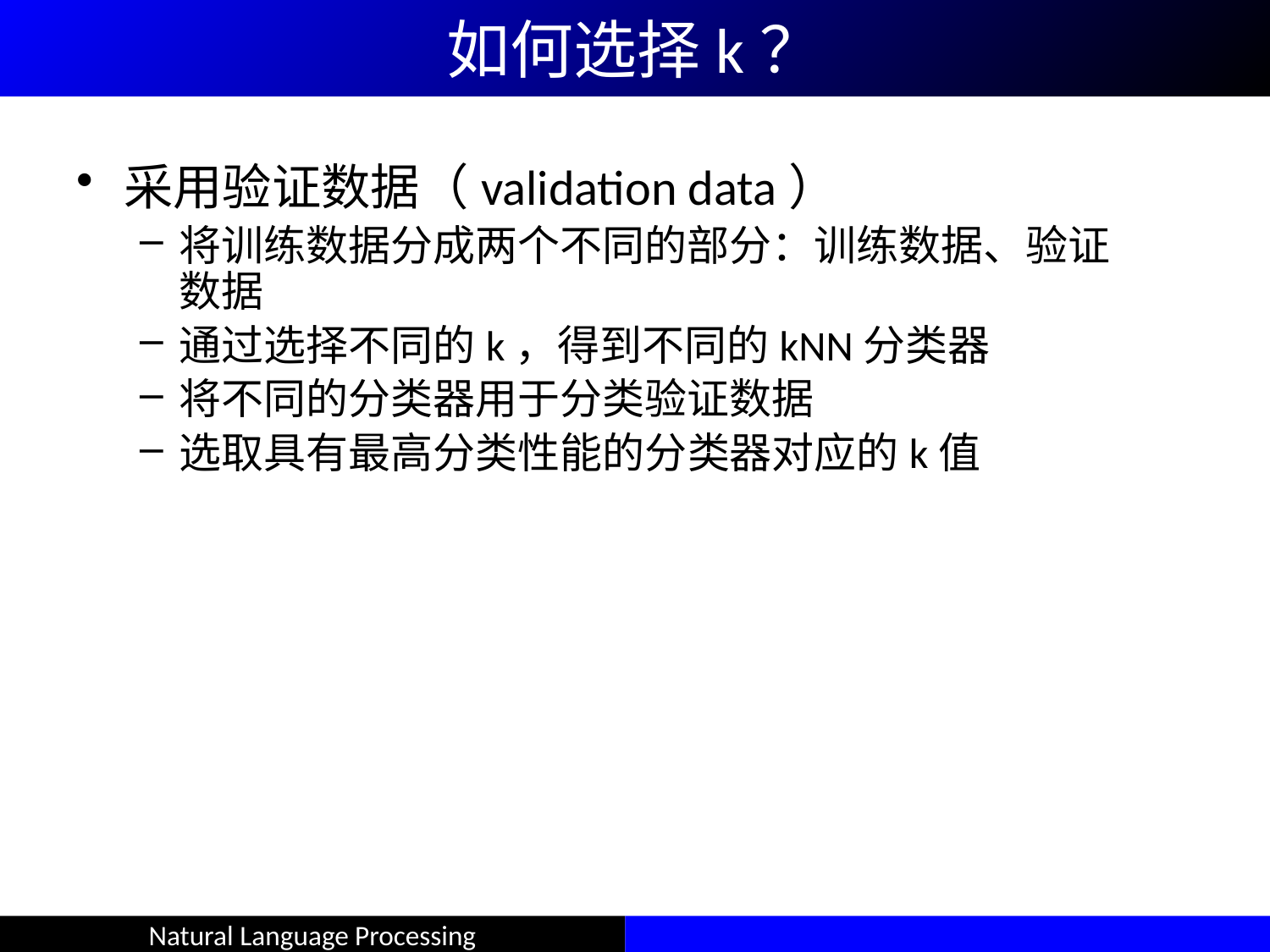

如何选择k？
采用验证数据（validation data）
将训练数据分成两个不同的部分：训练数据、验证数据
通过选择不同的k，得到不同的kNN分类器
将不同的分类器用于分类验证数据
选取具有最高分类性能的分类器对应的k值